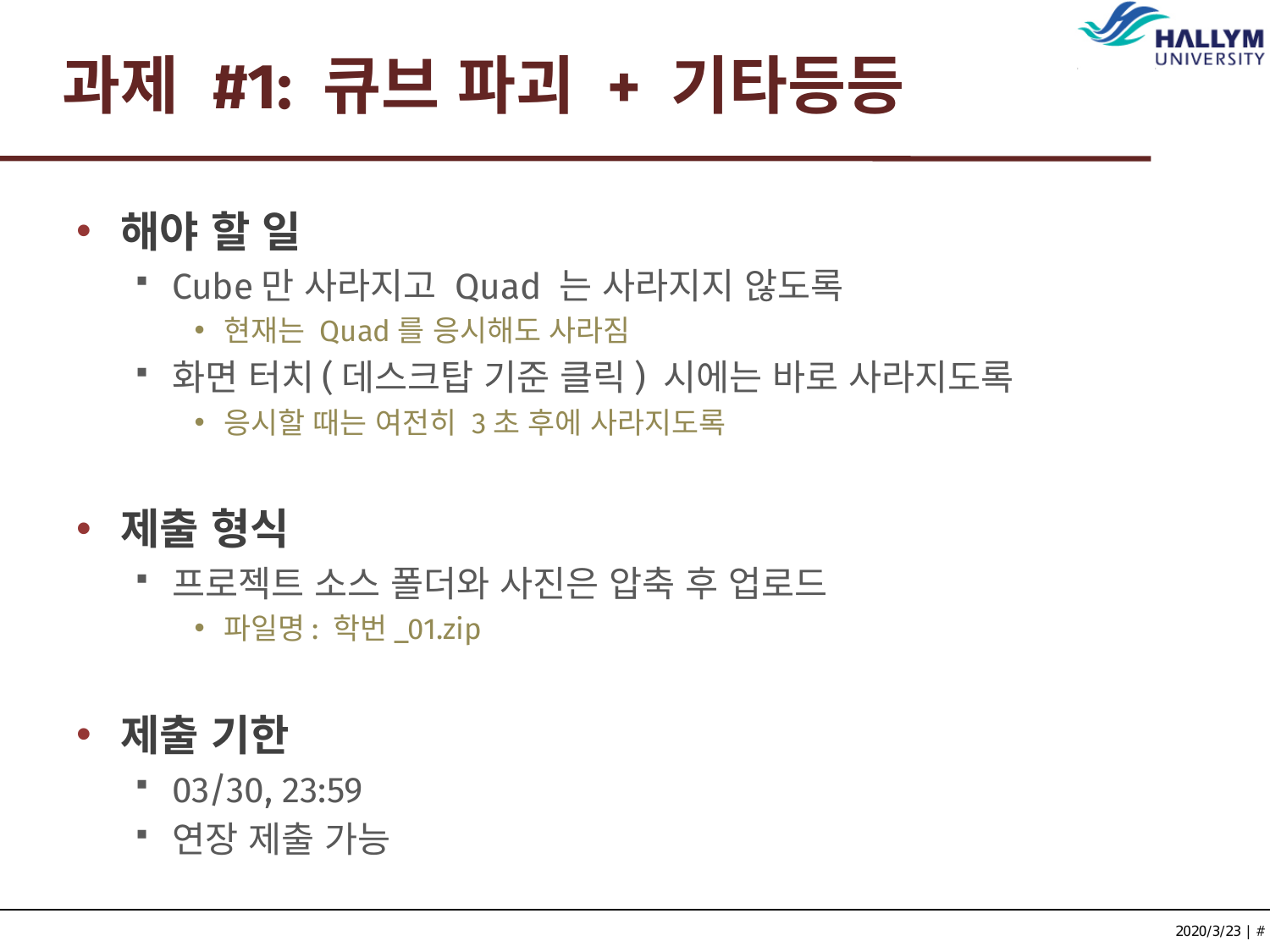

# 과제 #1: 큐브 파괴 + 기타등등
해야 할 일
Cube만 사라지고 Quad 는 사라지지 않도록
현재는 Quad를 응시해도 사라짐
화면 터치(데스크탑 기준 클릭) 시에는 바로 사라지도록
응시할 때는 여전히 3초 후에 사라지도록

제출 형식
프로젝트 소스 폴더와 사진은 압축 후 업로드
파일명: 학번_01.zip

제출 기한
03/30, 23:59
연장 제출 가능